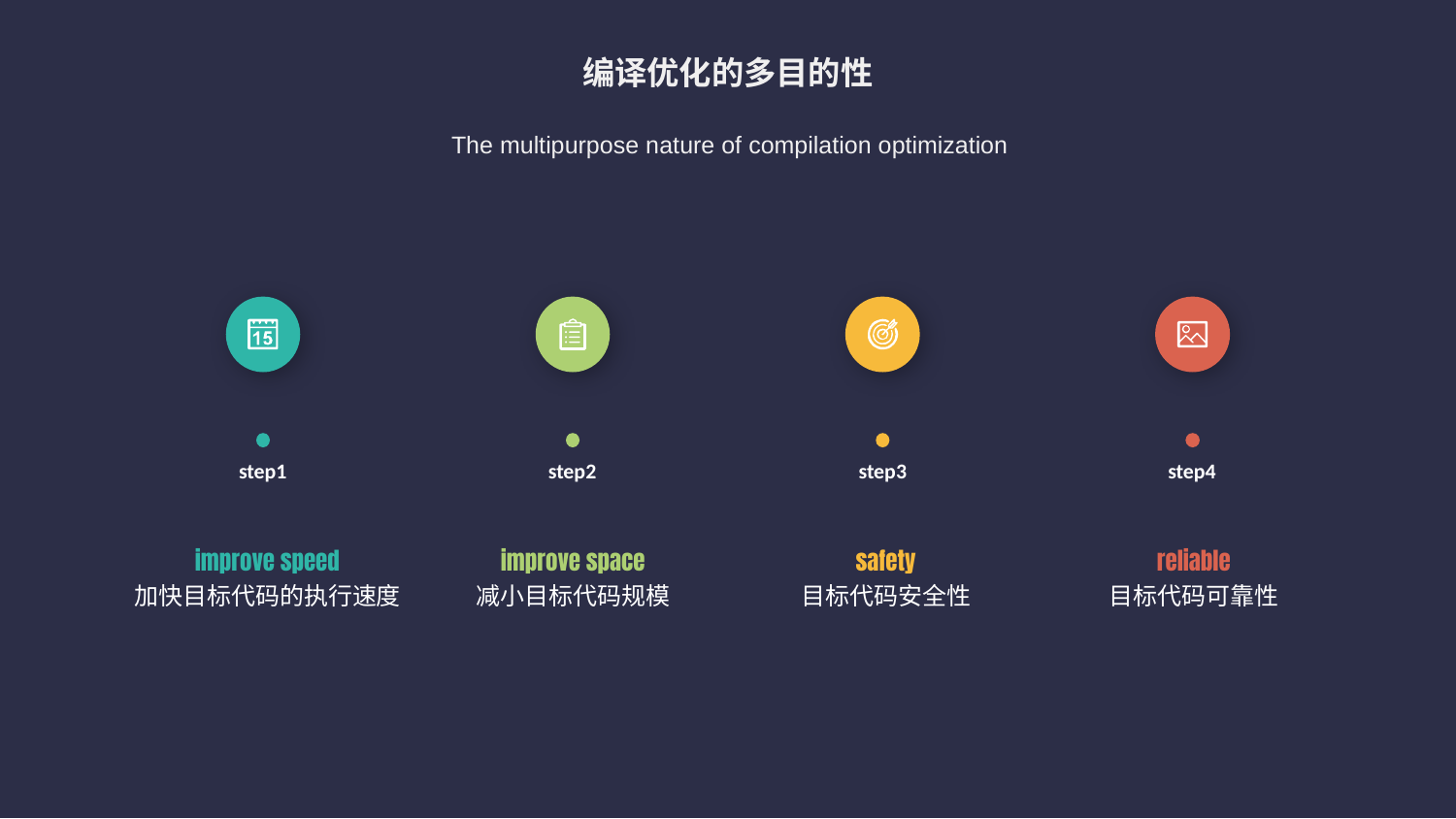

编译优化的多目的性
The multipurpose nature of compilation optimization

step1
step2
step3
step4
improve space
减小目标代码规模
safety
目标代码安全性
reliable
目标代码可靠性
improve speed
加快目标代码的执行速度